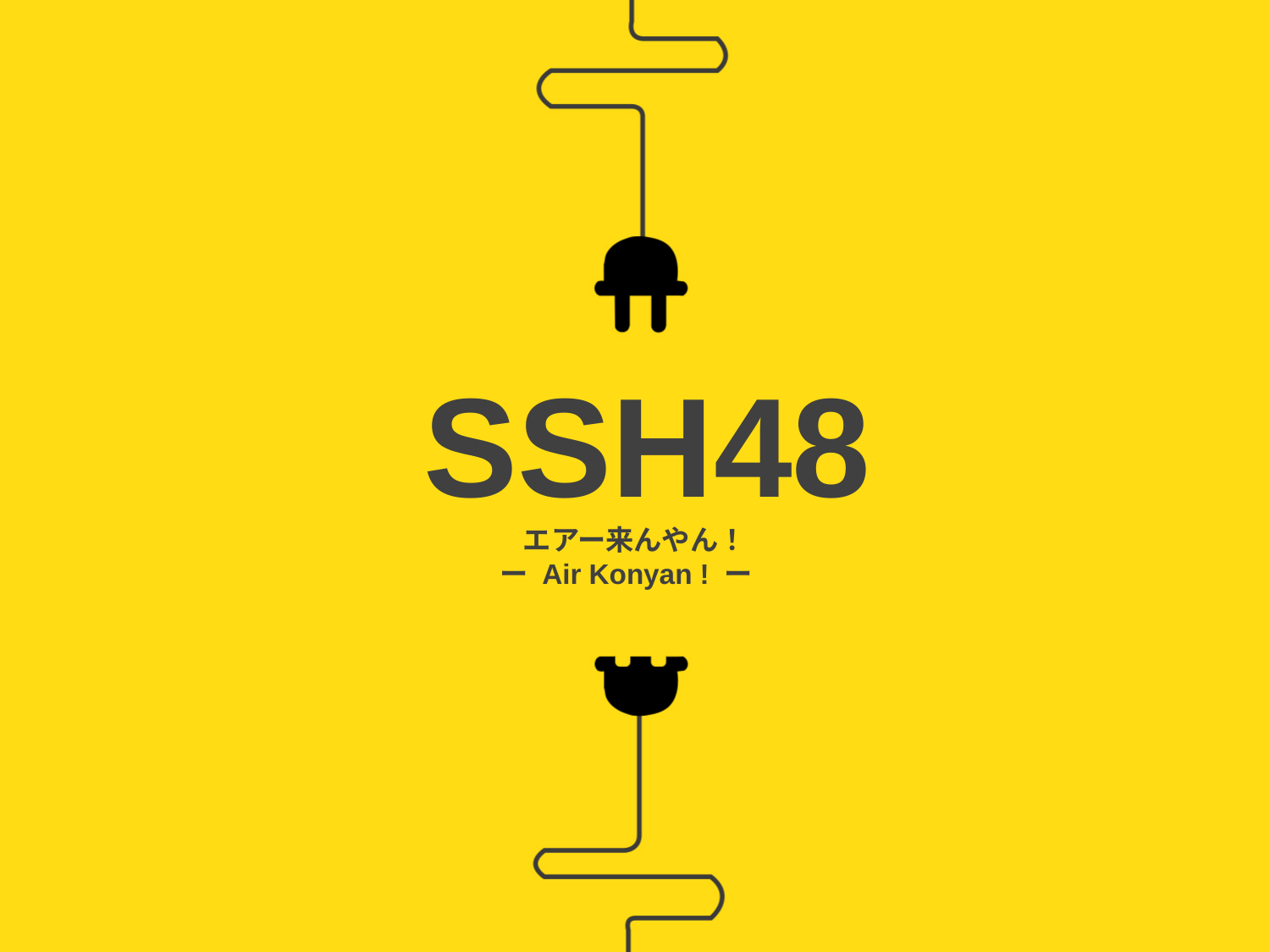

SSH48
エアー来んやん！
 ー Air Konyan ! ー